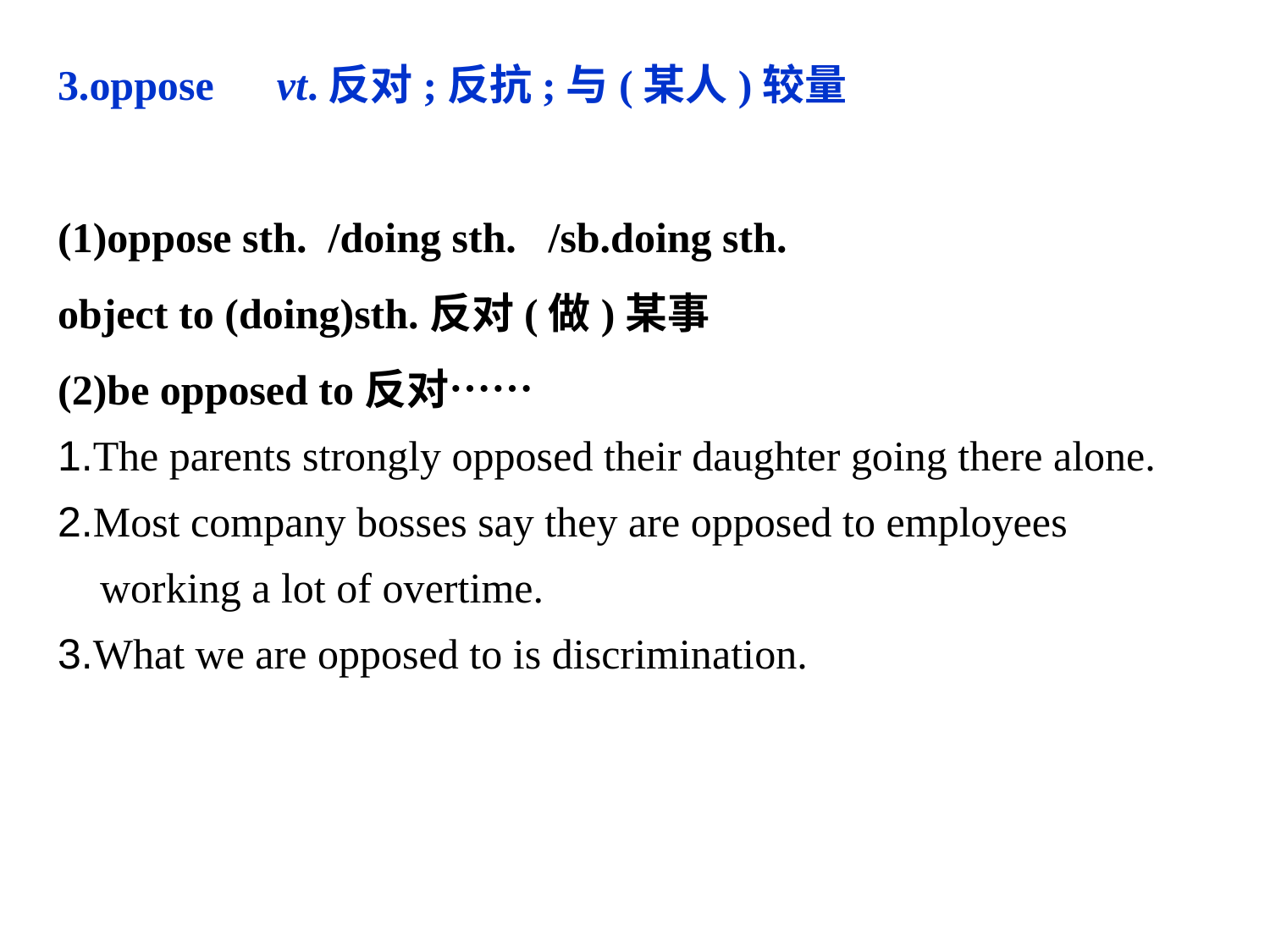

3.oppose　vt.反对;反抗;与(某人)较量

(1)oppose sth.  /doing sth.   /sb.doing sth.
object to (doing)sth.反对(做)某事
(2)be opposed to反对……
1.The parents strongly opposed their daughter going there alone.
2.Most company bosses say they are opposed to employees
    working a lot of overtime.
3.What we are opposed to is discrimination.